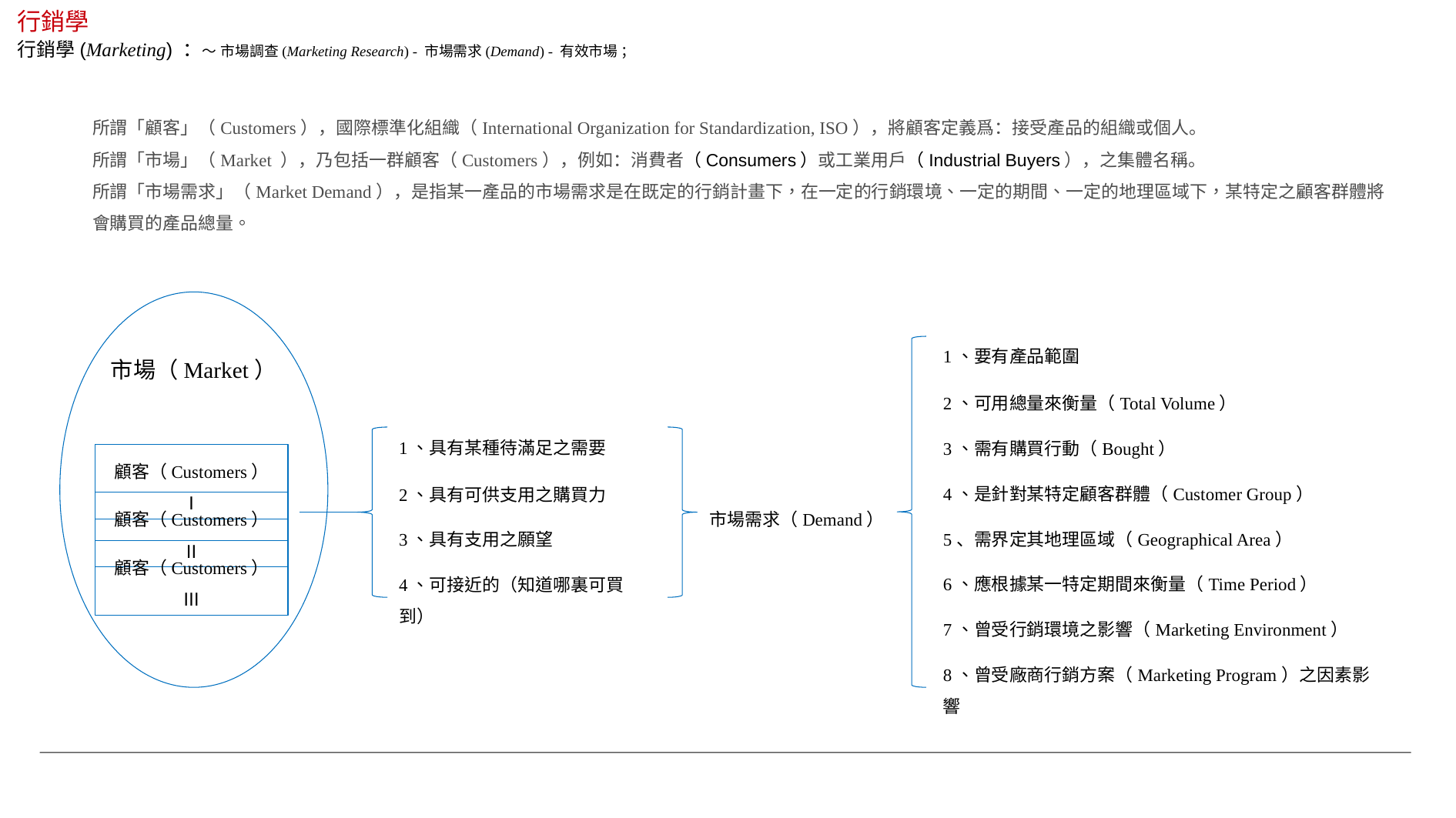

行銷學
行銷學(Marketing) ：～ 市場調查(Marketing Research) - 市場需求(Demand) - 有效市場 ；
所謂「顧客」（Customers），國際標準化組織（International Organization for Standardization, ISO），將顧客定義爲：接受產品的組織或個人。
所謂「市場」（Market ），乃包括一群顧客（Customers），例如：消費者（Consumers）或工業用戶（Industrial Buyers），之集體名稱。
所謂「市場需求」（Market Demand），是指某一產品的市場需求是在既定的行銷計畫下，在一定的行銷環境、一定的期間、一定的地理區域下，某特定之顧客群體將會購買的產品總量。
市場（Market）
1、要有產品範圍

2、可用總量來衡量（Total Volume）
1、具有某種待滿足之需要
3、需有購買行動（Bought）

顧客（Customers）Ⅰ
4、是針對某特定顧客群體（Customer Group）
2、具有可供支用之購買力
市場需求（Demand）
顧客（Customers）Ⅱ
5、需界定其地理區域（Geographical Area）
3、具有支用之願望
顧客（Customers）Ⅲ
6、應根據某一特定期間來衡量（Time Period）
4、可接近的（知道哪裏可買到）
7、曾受行銷環境之影響（Marketing Environment）
8、曾受廠商行銷方案（Marketing Program）之因素影響